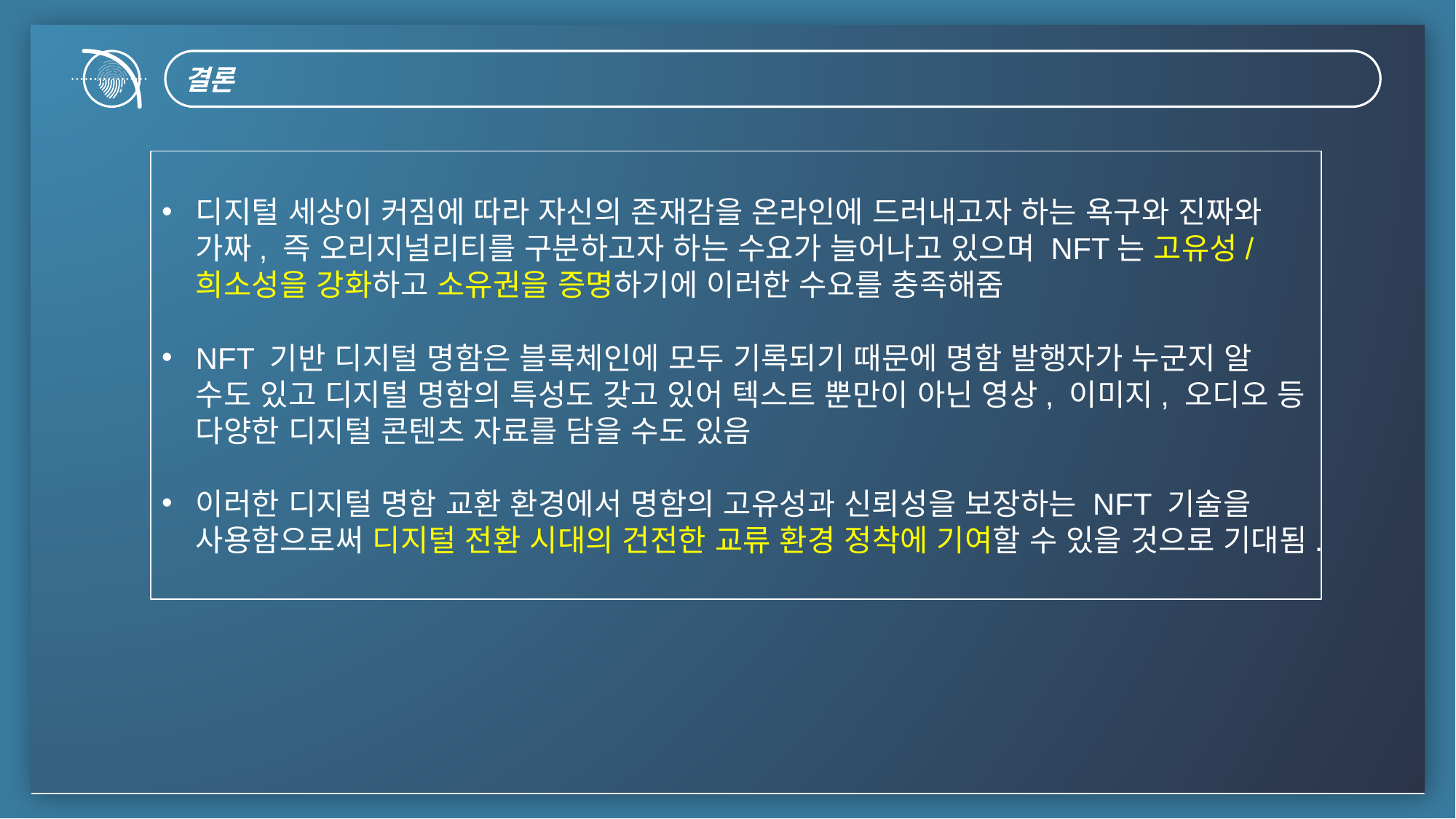

결론

디지털 세상이 커짐에 따라 자신의 존재감을 온라인에 드러내고자 하는 욕구와 진짜와 가짜, 즉 오리지널리티를 구분하고자 하는 수요가 늘어나고 있으며 NFT는 고유성/희소성을 강화하고 소유권을 증명하기에 이러한 수요를 충족해줌

NFT 기반 디지털 명함은 블록체인에 모두 기록되기 때문에 명함 발행자가 누군지 알 수도 있고 디지털 명함의 특성도 갖고 있어 텍스트 뿐만이 아닌 영상, 이미지, 오디오 등 다양한 디지털 콘텐츠 자료를 담을 수도 있음

이러한 디지털 명함 교환 환경에서 명함의 고유성과 신뢰성을 보장하는 NFT 기술을 사용함으로써 디지털 전환 시대의 건전한 교류 환경 정착에 기여할 수 있을 것으로 기대됨.